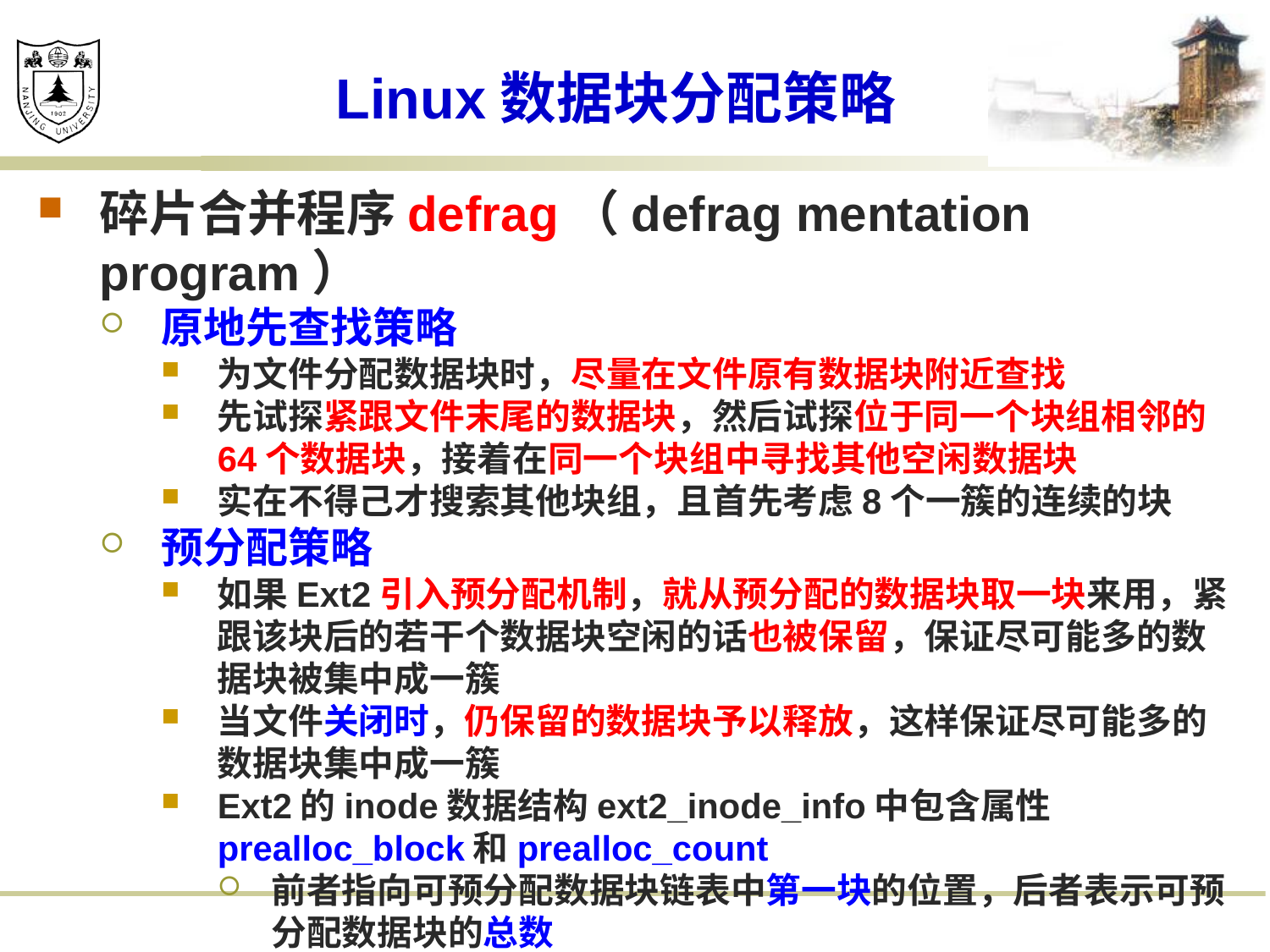

# Linux数据块分配策略
碎片合并程序defrag（defrag mentation program）
原地先查找策略
为文件分配数据块时，尽量在文件原有数据块附近查找
先试探紧跟文件末尾的数据块，然后试探位于同一个块组相邻的64个数据块，接着在同一个块组中寻找其他空闲数据块
实在不得己才搜索其他块组，且首先考虑8个一簇的连续的块
预分配策略
如果Ext2引入预分配机制，就从预分配的数据块取一块来用，紧跟该块后的若干个数据块空闲的话也被保留，保证尽可能多的数据块被集中成一簇
当文件关闭时，仍保留的数据块予以释放，这样保证尽可能多的数据块集中成一簇
Ext2的inode数据结构ext2_inode_info中包含属性prealloc_block和prealloc_count
前者指向可预分配数据块链表中第一块的位置，后者表示可预分配数据块的总数

162